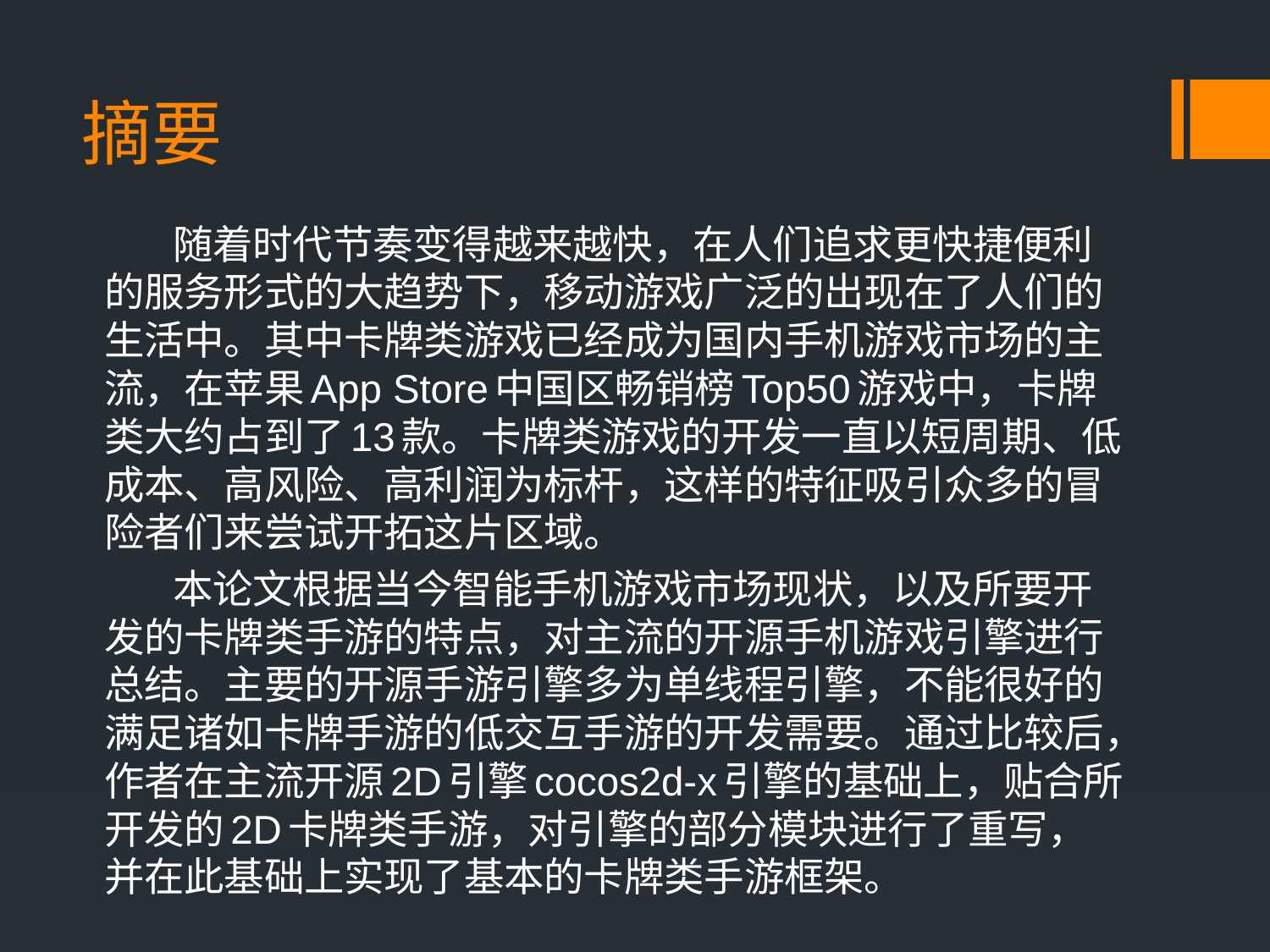

# 摘要
       随着时代节奏变得越来越快，在人们追求更快捷便利的服务形式的大趋势下，移动游戏广泛的出现在了人们的生活中。其中卡牌类游戏已经成为国内手机游戏市场的主流，在苹果App Store中国区畅销榜Top50游戏中，卡牌类大约占到了13款。卡牌类游戏的开发一直以短周期、低成本、高风险、高利润为标杆，这样的特征吸引众多的冒险者们来尝试开拓这片区域。
       本论文根据当今智能手机游戏市场现状，以及所要开发的卡牌类手游的特点，对主流的开源手机游戏引擎进行总结。主要的开源手游引擎多为单线程引擎，不能很好的满足诸如卡牌手游的低交互手游的开发需要。通过比较后，作者在主流开源2D引擎cocos2d-x引擎的基础上，贴合所开发的2D卡牌类手游，对引擎的部分模块进行了重写，并在此基础上实现了基本的卡牌类手游框架。